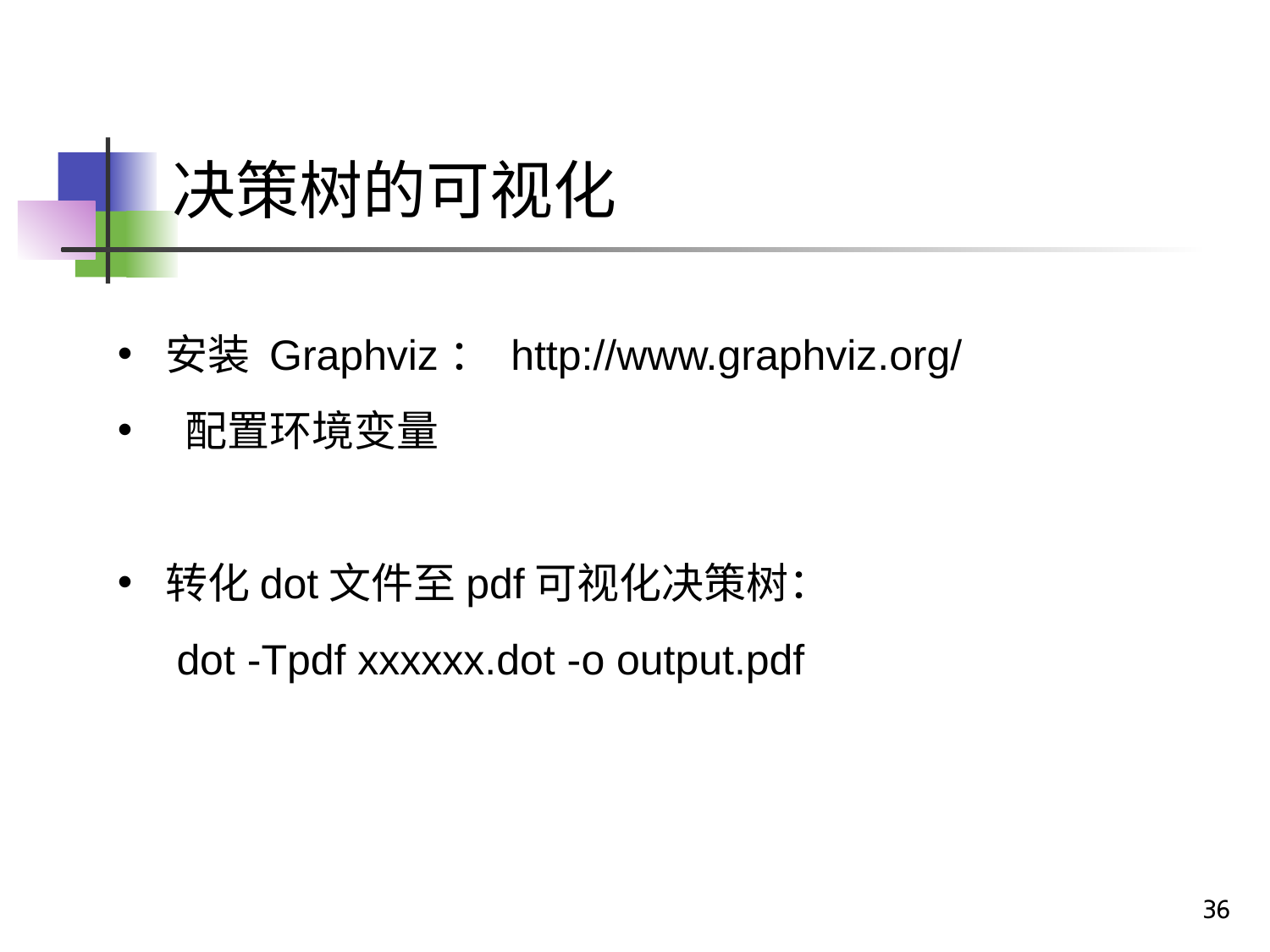

# 决策树的可视化
安装 Graphviz： http://www.graphviz.org/
 配置环境变量

转化dot文件至pdf可视化决策树：
     dot -Tpdf xxxxxx.dot -o output.pdf

36